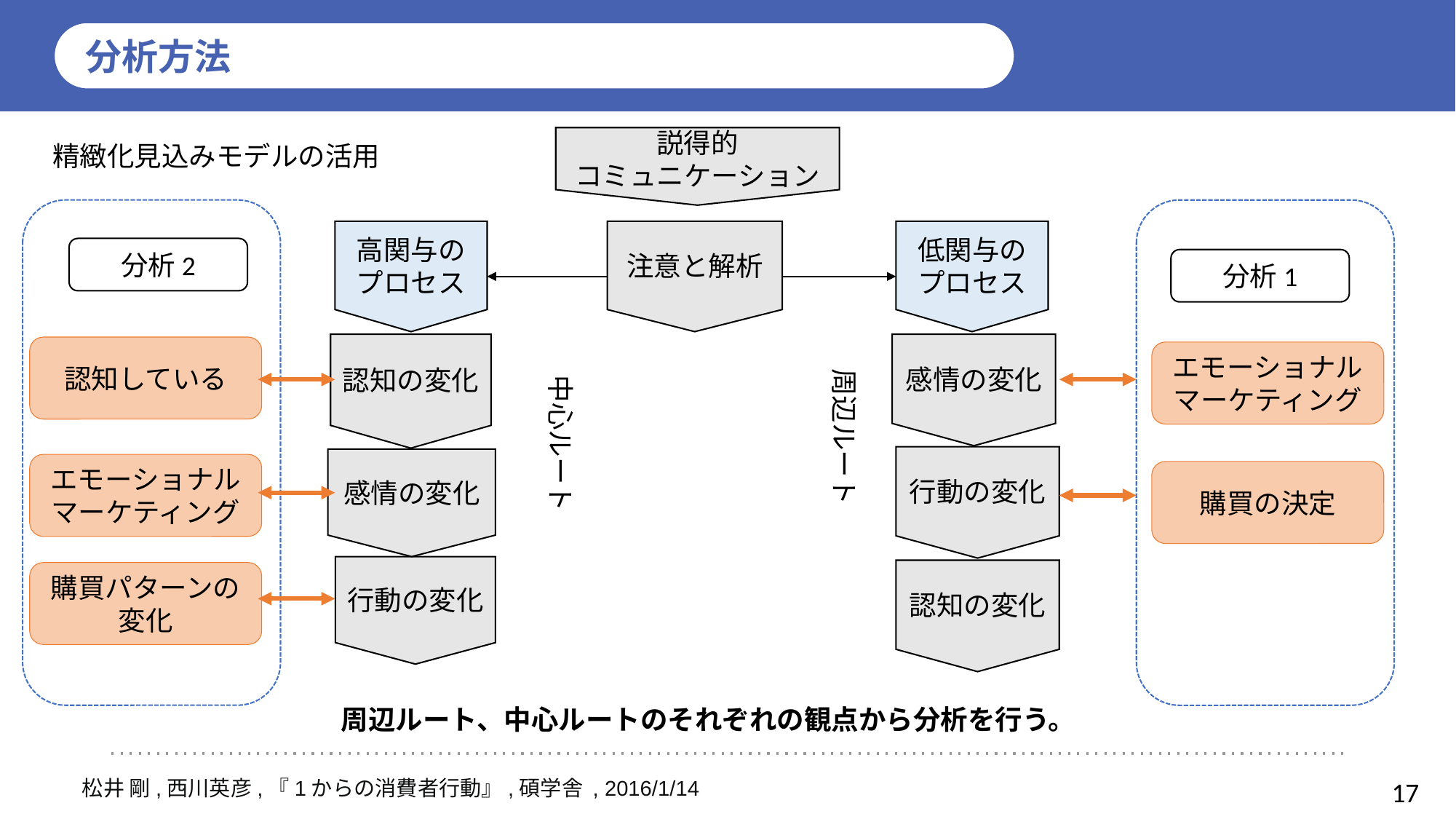

分析方法
説得的
コミュニケーション
精緻化見込みモデルの活用

高関与のプロセス
認知の変化
感情の変化
行動の変化
注意と解析
低関与のプロセス
感情の変化
行動の変化
認知の変化
分析2
分析1
認知している
エモーショナルマーケティング
周辺ルート
中心ルート
エモーショナルマーケティング
購買の決定
購買パターンの変化
周辺ルート、中心ルートのそれぞれの観点から分析を行う。
松井 剛,西川英彦,『1からの消費者行動』,碩学舎 , 2016/1/14

17